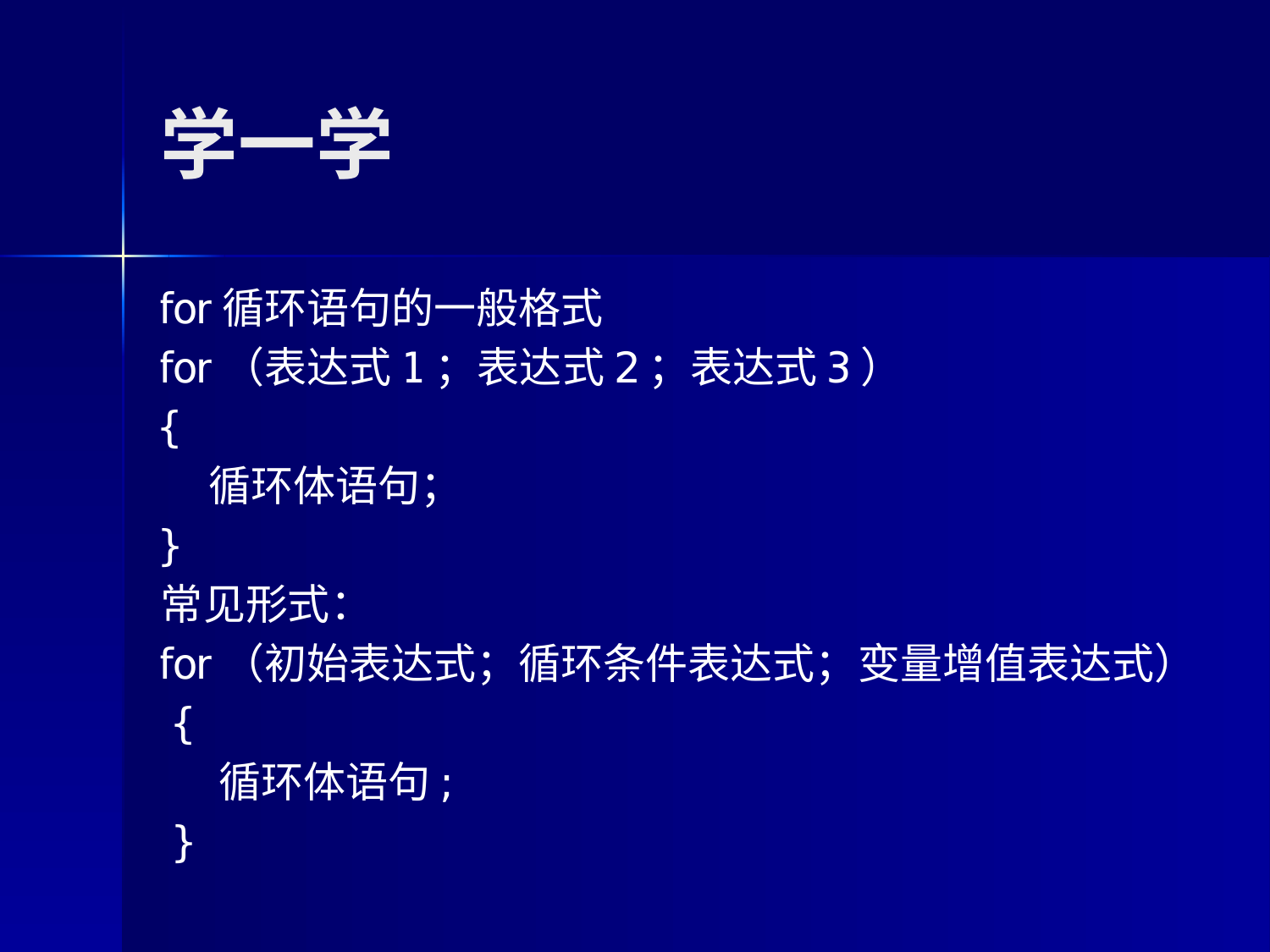

# 学一学
for循环语句的一般格式
for（表达式1；表达式2；表达式3）
{
	循环体语句；
}
常见形式：
for（初始表达式；循环条件表达式；变量增值表达式）
 {
     循环体语句;
 }